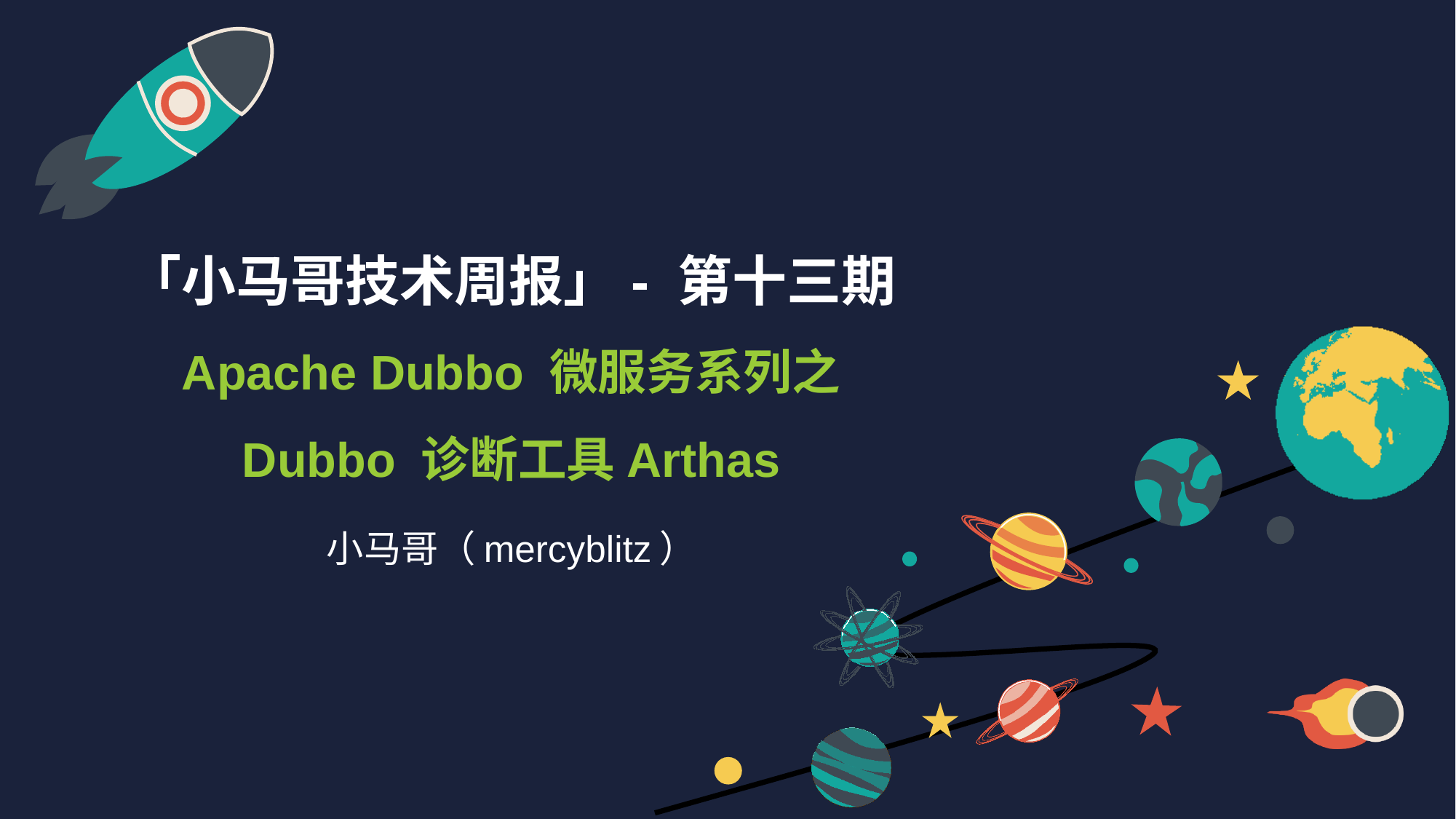

# 「小马哥技术周报」- 第十三期 Apache Dubbo 微服务系列之 Dubbo 诊断工具Arthas
小马哥（mercyblitz）